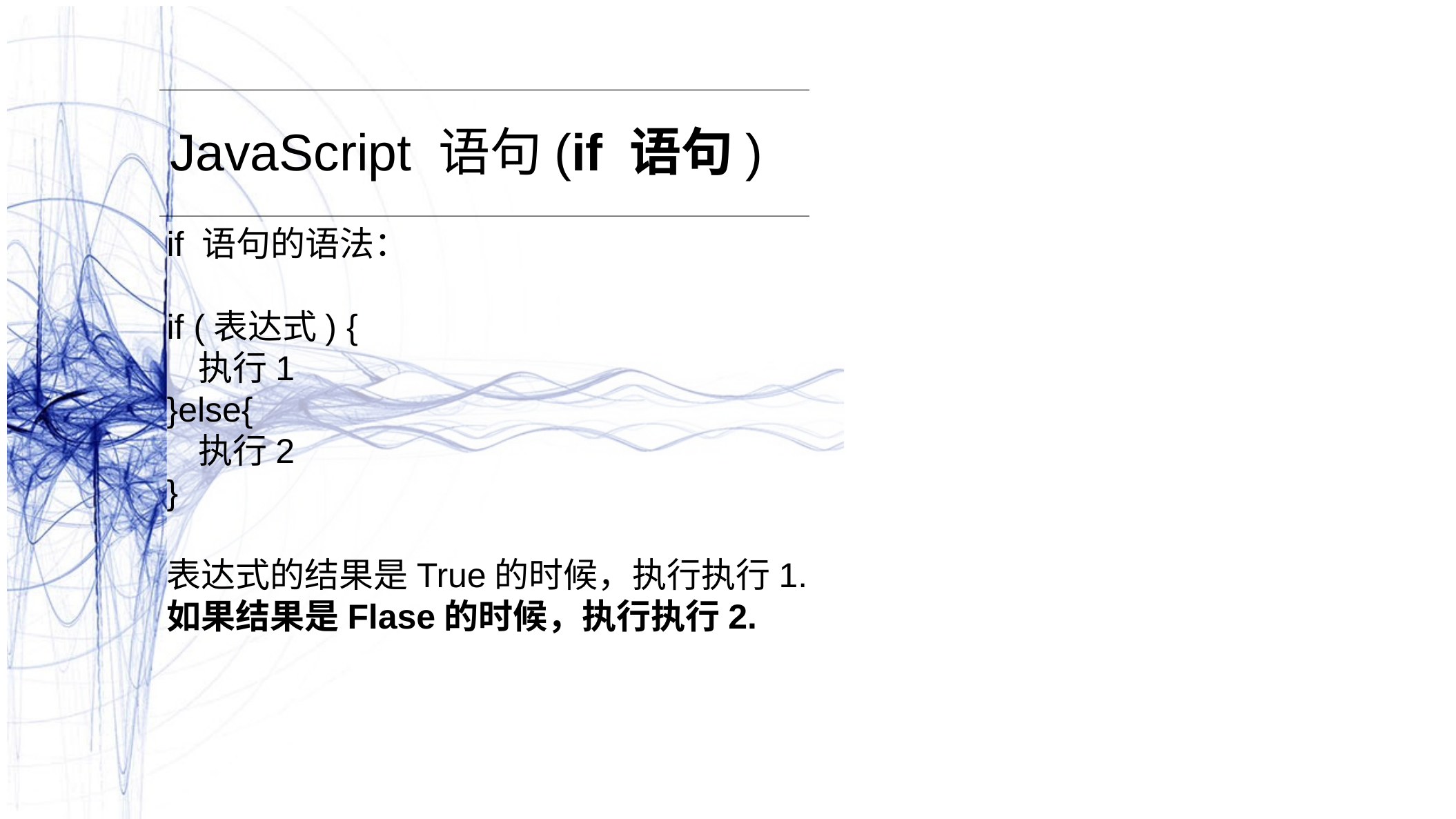

JavaScript 语句(if 语句)

if 语句的语法：

if (表达式) {
   执行1
}else{
   执行2
}

表达式的结果是True的时候，执行执行1.
如果结果是Flase的时候，执行执行2.